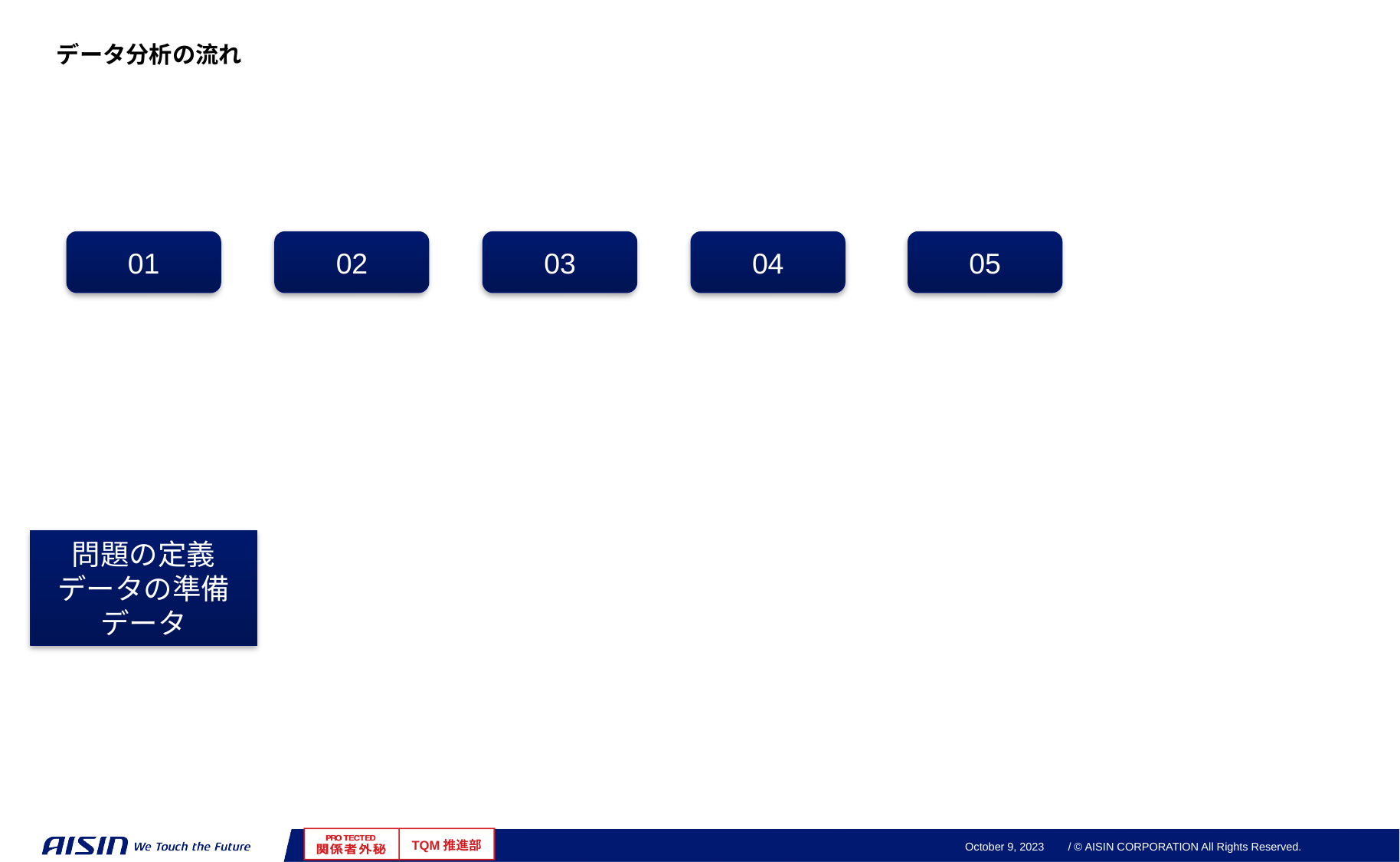

データ分析の流れ

01

02

03

04

05
問題の定義
データの準備
データ

17
October 9, 2023